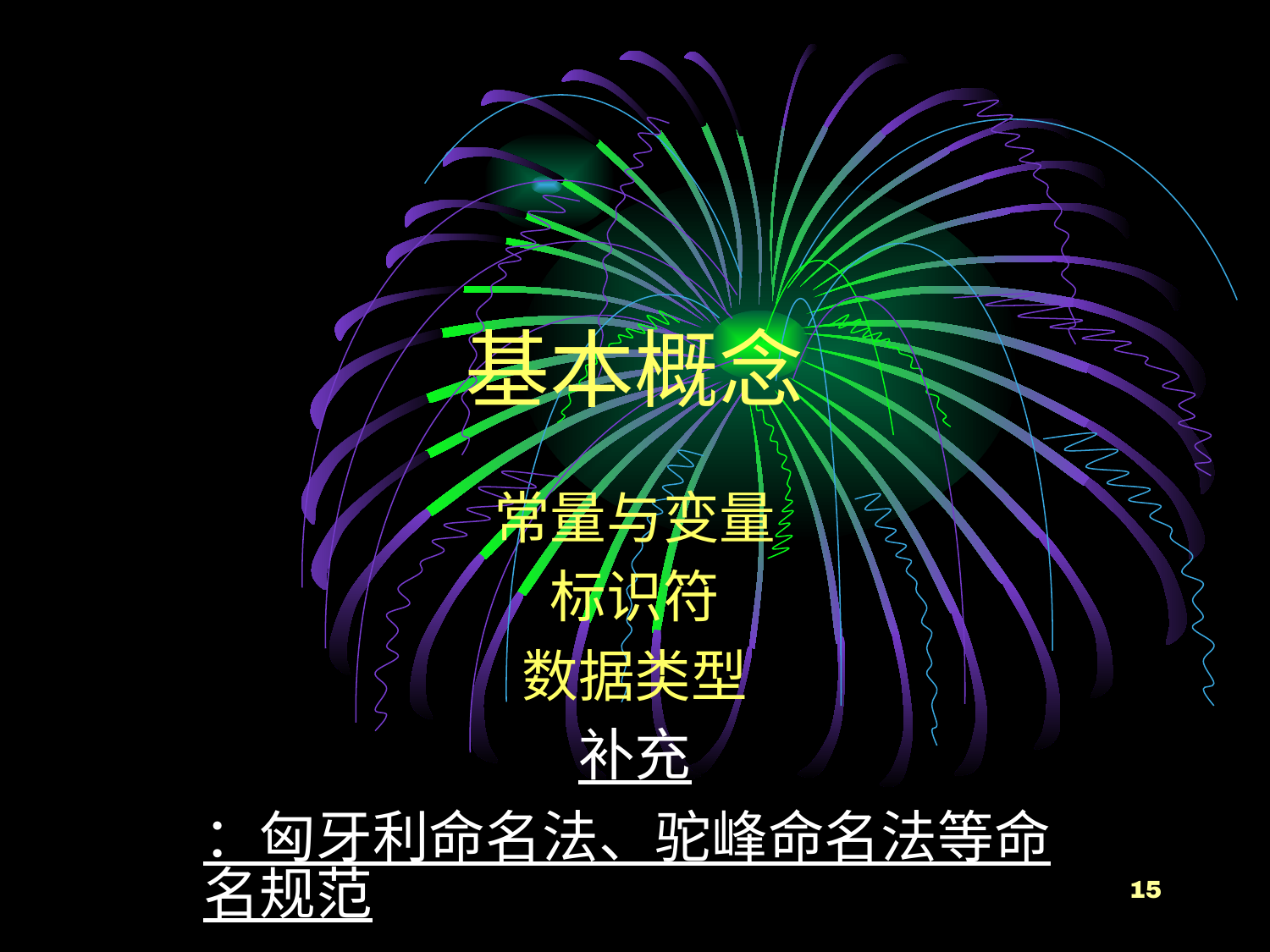

# 基本概念
常量与变量
标识符
数据类型
补充：匈牙利命名法、驼峰命名法等命名规范*

15